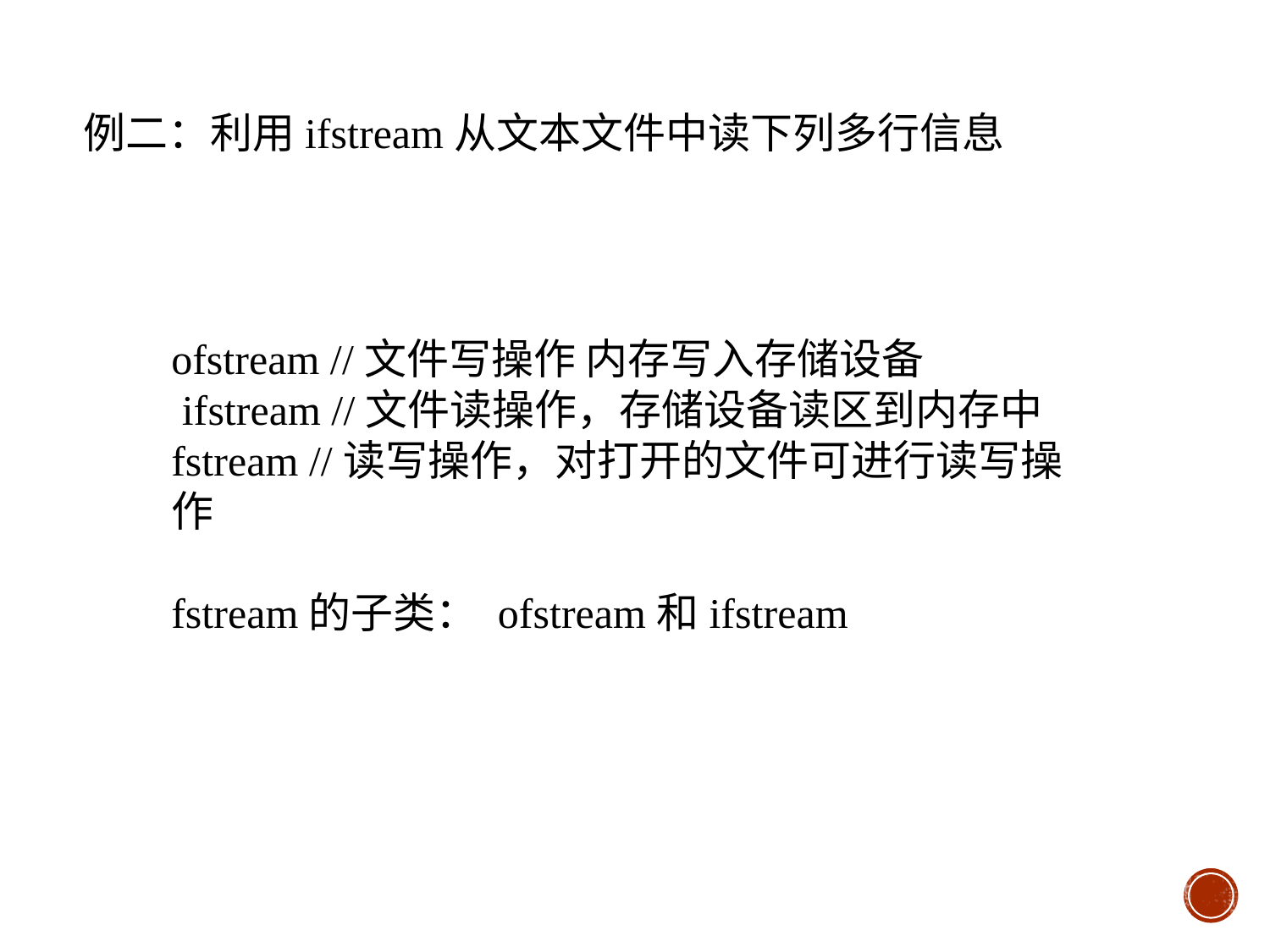

例二：利用ifstream从文本文件中读下列多行信息
ofstream //文件写操作 内存写入存储设备
 ifstream //文件读操作，存储设备读区到内存中
fstream //读写操作，对打开的文件可进行读写操作

fstream的子类： ofstream和ifstream